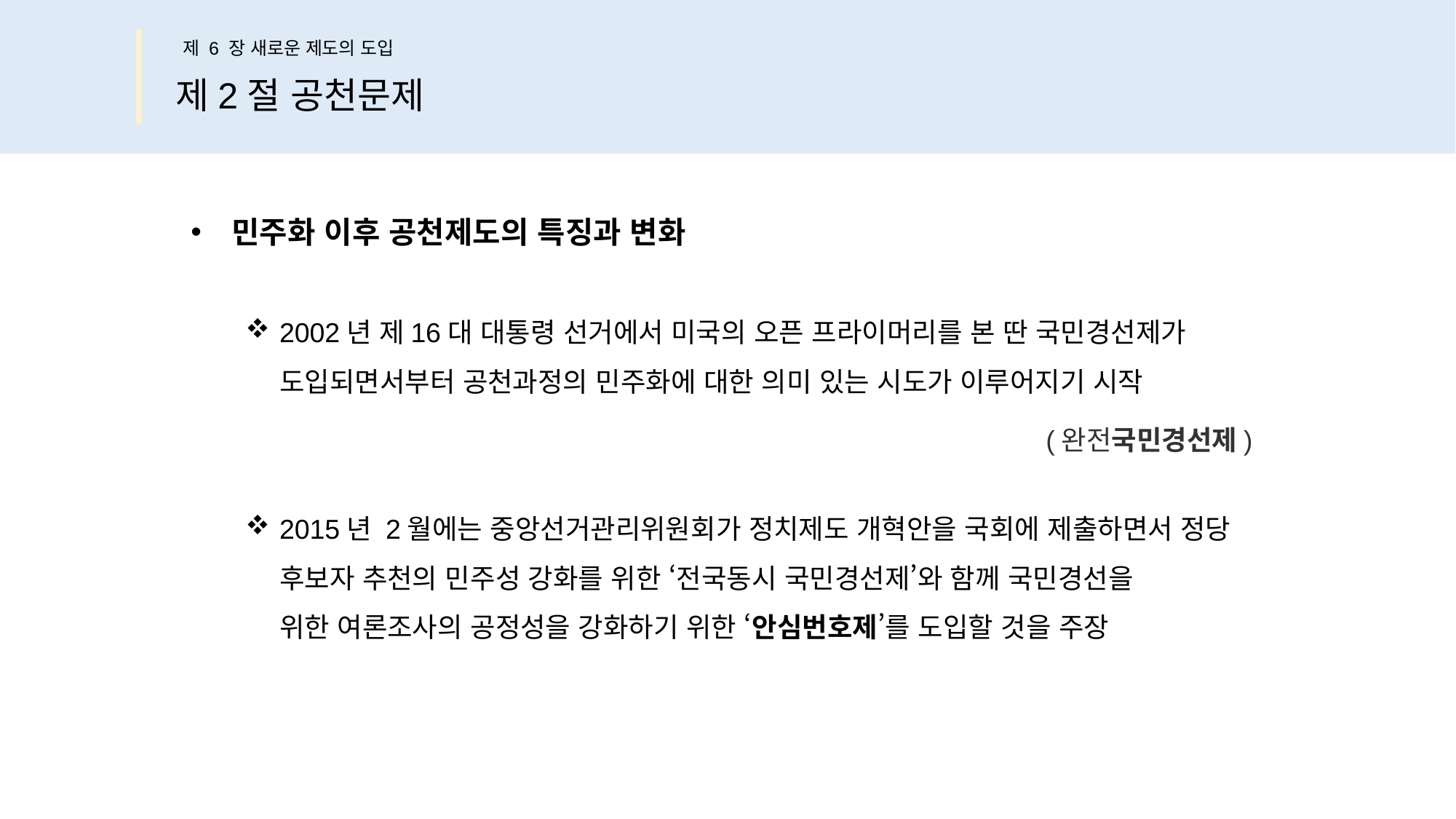

제 6 장 새로운 제도의 도입
제2절 공천문제
민주화 이후 공천제도의 특징과 변화

2002년 제16대 대통령 선거에서 미국의 오픈 프라이머리를 본 딴 국민경선제가
도입되면서부터 공천과정의 민주화에 대한 의미 있는 시도가 이루어지기 시작

2015년 2월에는 중앙선거관리위원회가 정치제도 개혁안을 국회에 제출하면서 정당
후보자 추천의 민주성 강화를 위한 ‘전국동시 국민경선제’와 함께 국민경선을
위한 여론조사의 공정성을 강화하기 위한 ‘안심번호제’를 도입할 것을 주장
(완전국민경선제)